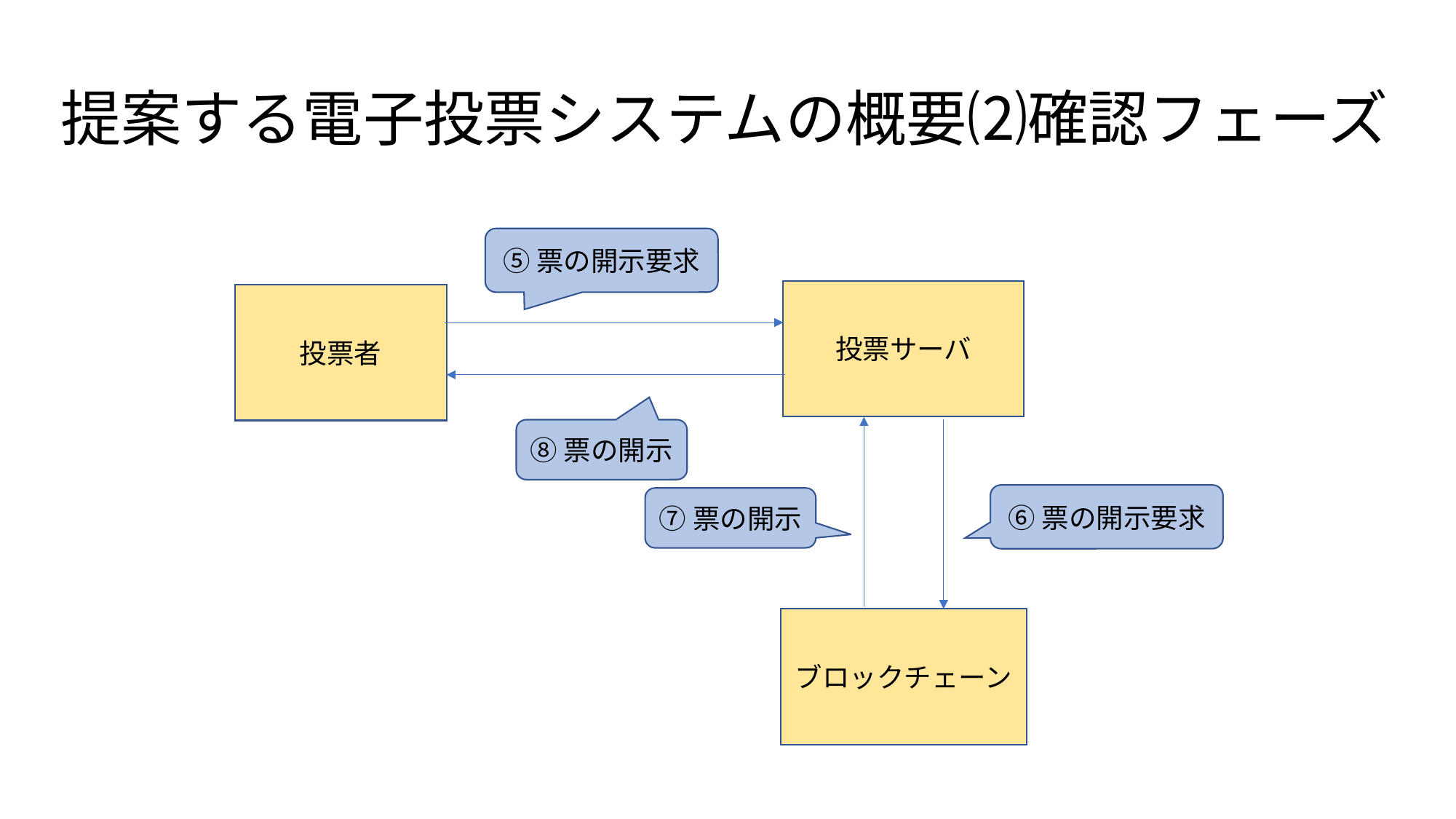

# 提案する電子投票システムの概要⑵確認フェーズ
⑤票の開示要求
投票サーバ
投票者
⑧票の開示
⑥票の開示要求
⑦票の開示
ブロックチェーン